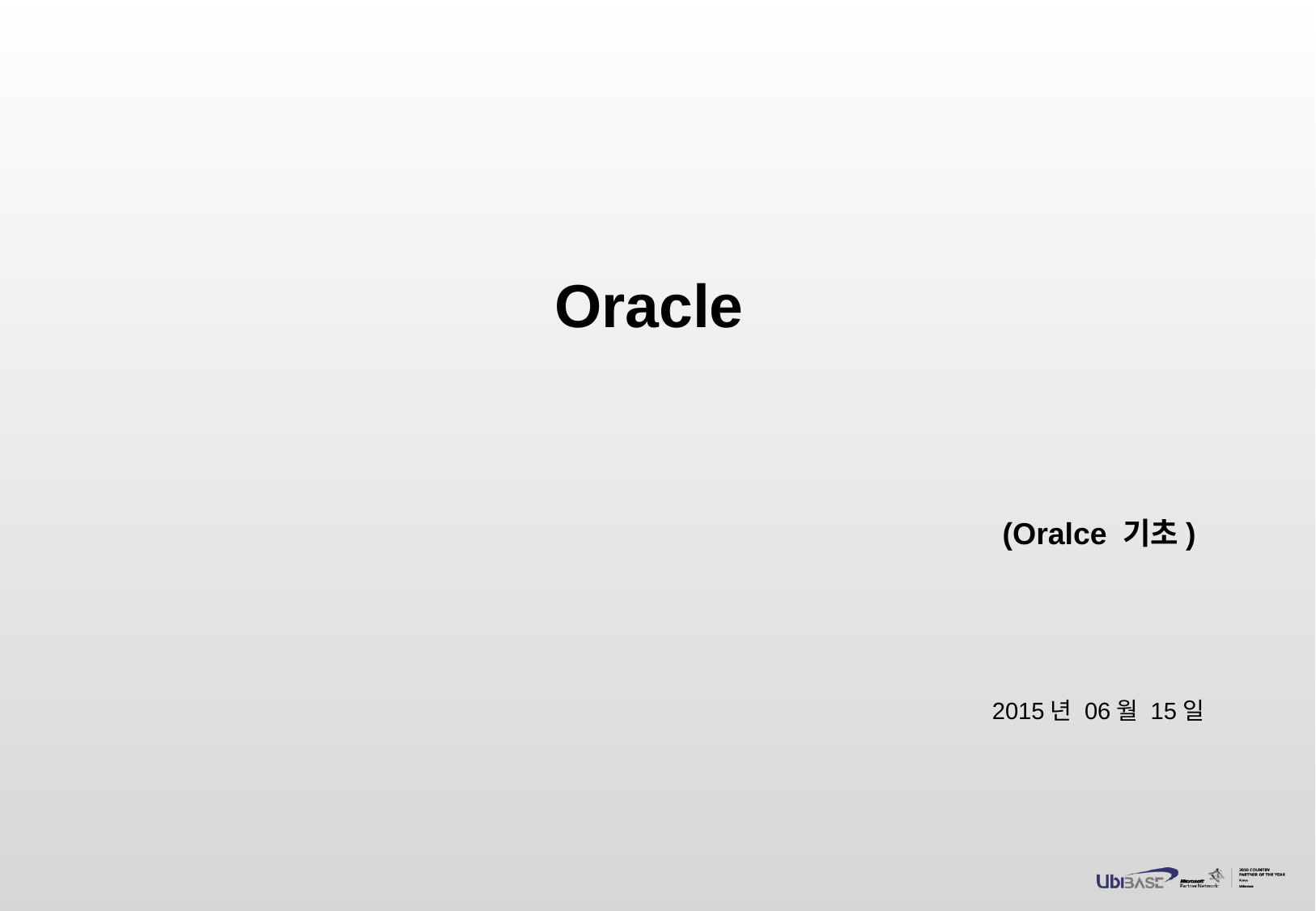

# Oracle
(Oralce 기초)
2015년 06월 15일